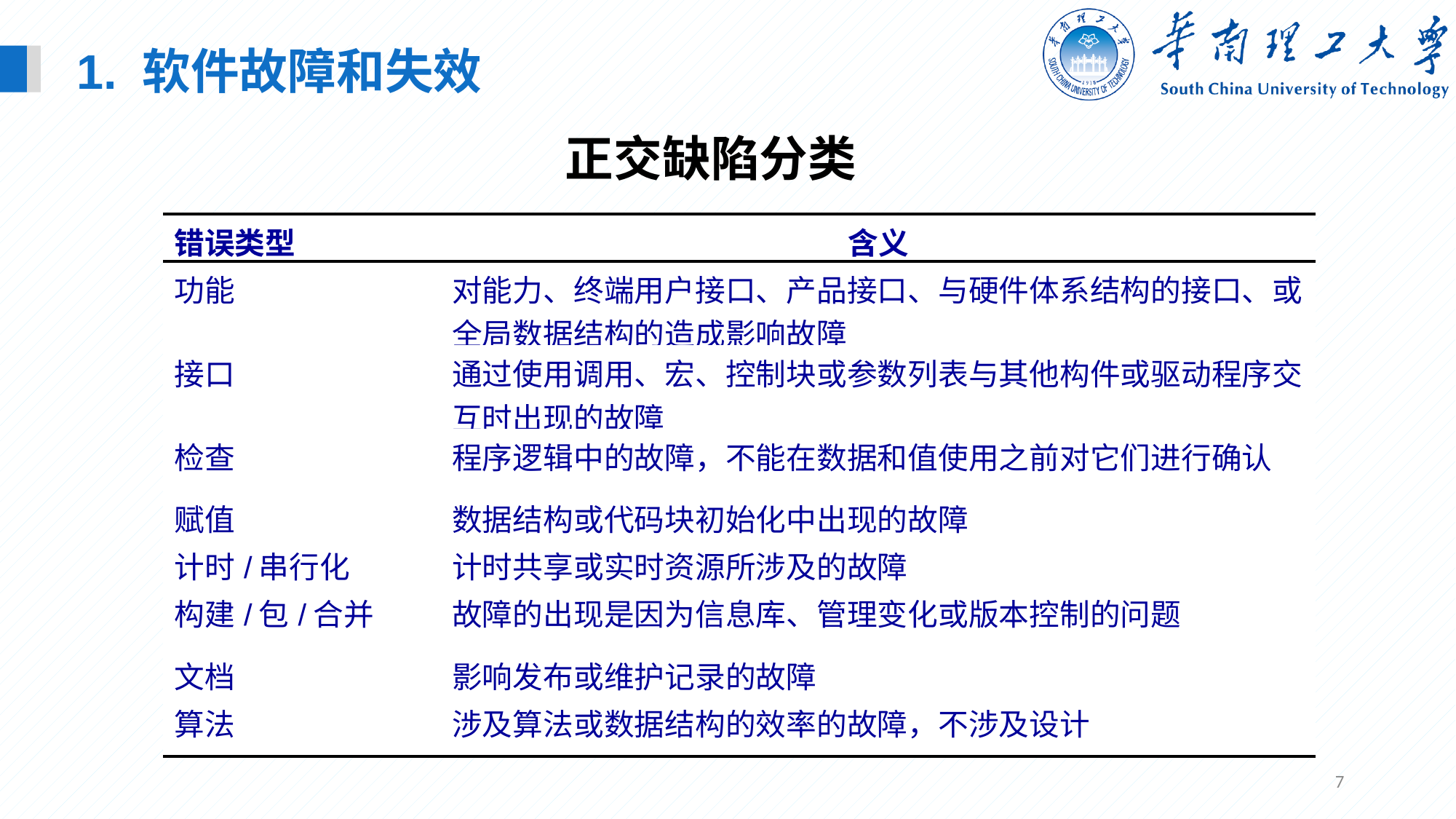

1. 软件故障和失效
正交缺陷分类
| 错误类型 | 含义 |
| --- | --- |
| 功能 | 对能力、终端用户接口、产品接口、与硬件体系结构的接口、或全局数据结构的造成影响故障 |
| 接口 | 通过使用调用、宏、控制块或参数列表与其他构件或驱动程序交互时出现的故障 |
| 检查 | 程序逻辑中的故障，不能在数据和值使用之前对它们进行确认 |
| 赋值 | 数据结构或代码块初始化中出现的故障 |
| 计时/串行化 | 计时共享或实时资源所涉及的故障 |
| 构建/包/合并 | 故障的出现是因为信息库、管理变化或版本控制的问题 |
| 文档 | 影响发布或维护记录的故障 |
| 算法 | 涉及算法或数据结构的效率的故障，不涉及设计 |
7